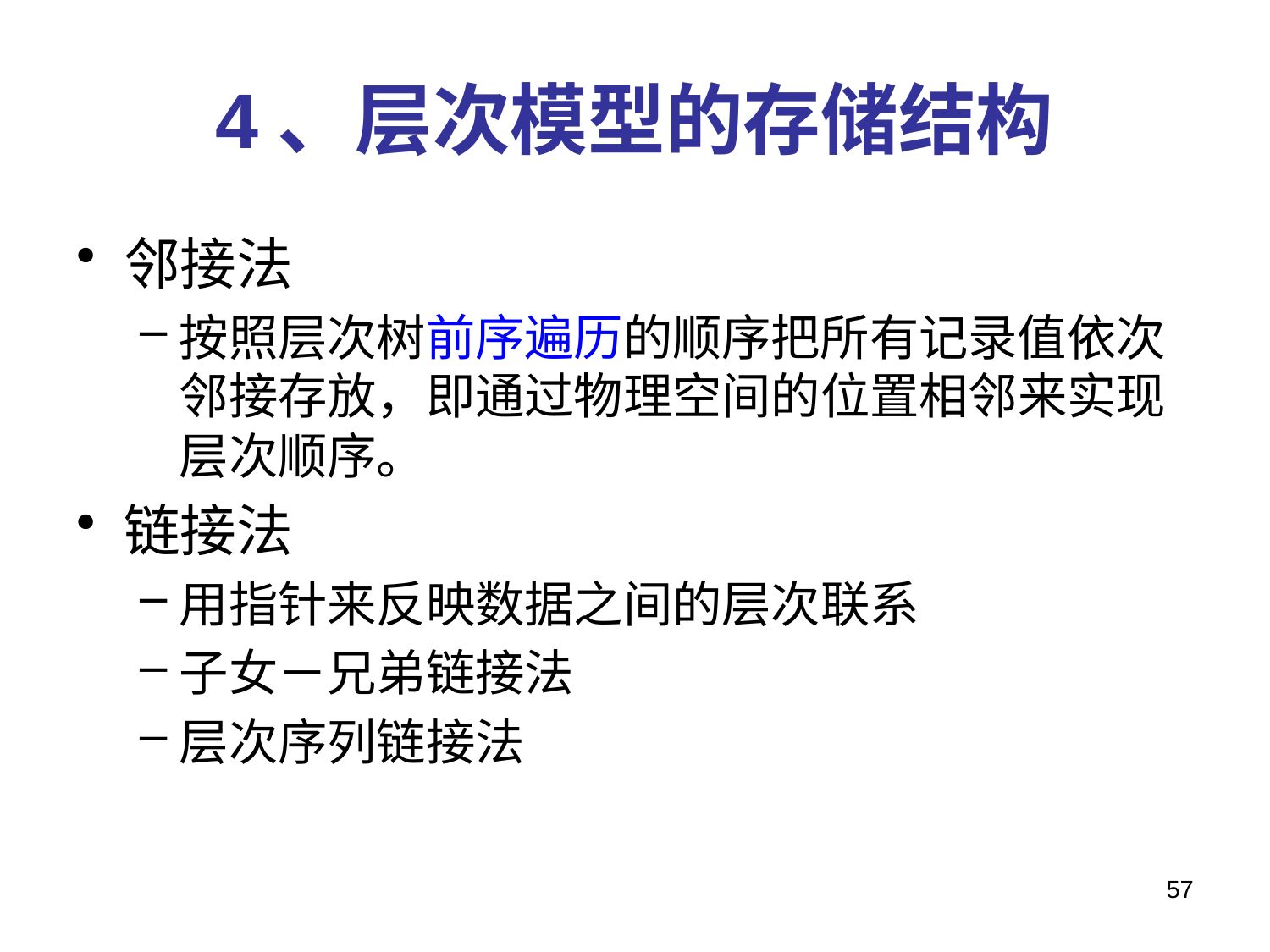

# 4、层次模型的存储结构
邻接法
按照层次树前序遍历的顺序把所有记录值依次邻接存放，即通过物理空间的位置相邻来实现层次顺序。
链接法
用指针来反映数据之间的层次联系
子女－兄弟链接法
层次序列链接法
57